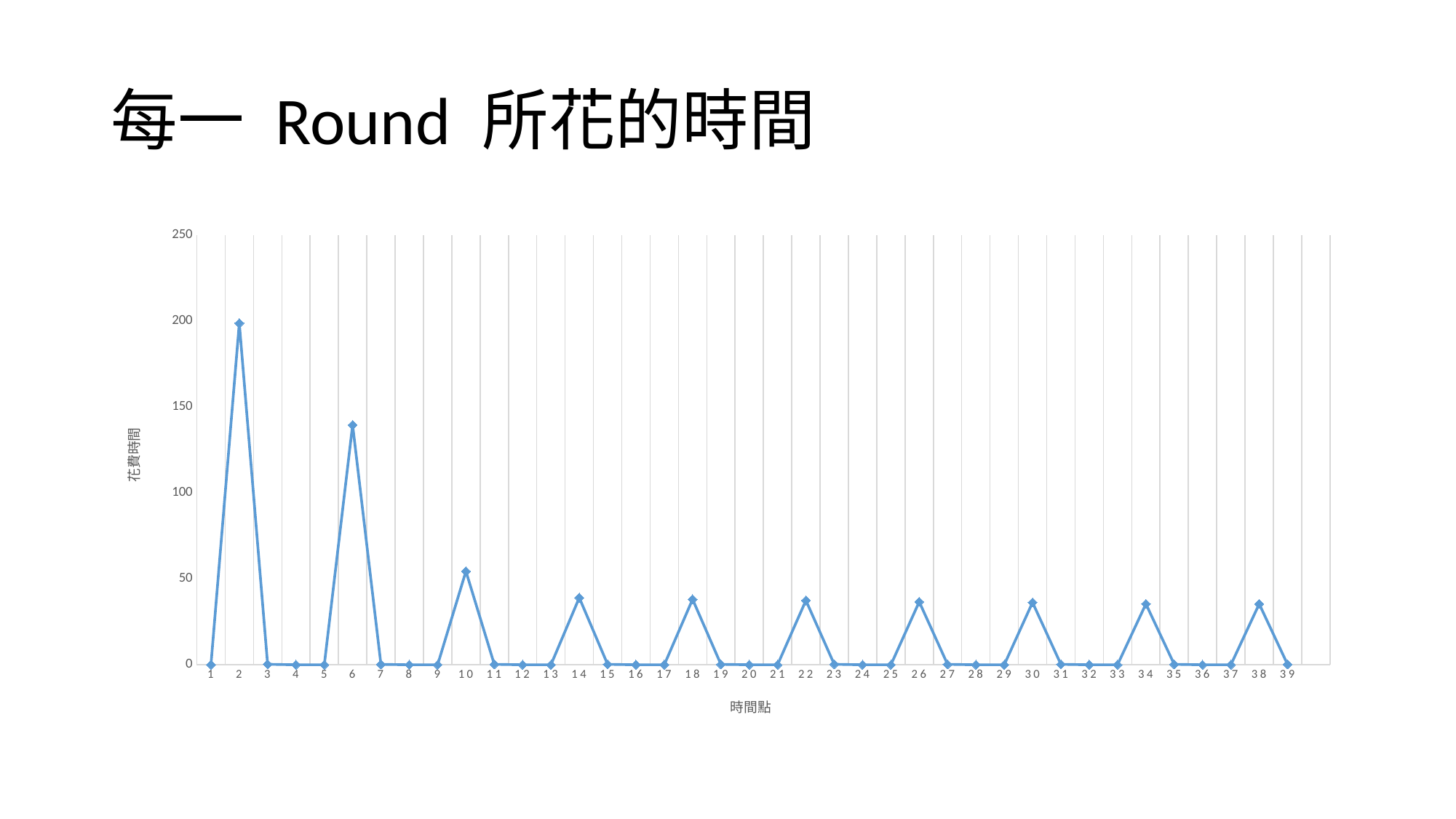

# 每一 Round 所花的時間

### Chart

| Category |  |
|---|---|